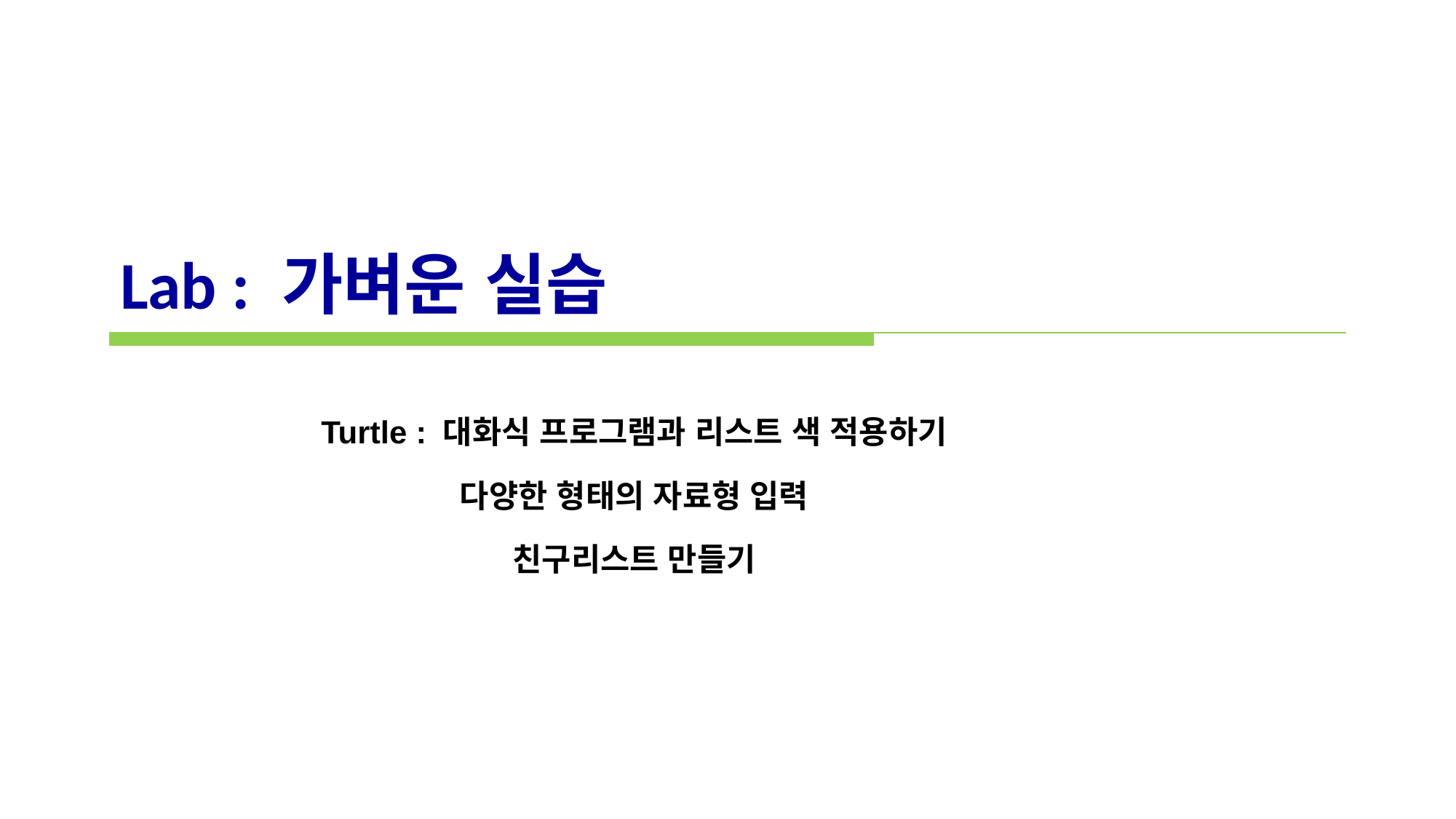

# Lab : 가벼운 실습
Turtle : 대화식 프로그램과 리스트 색 적용하기
다양한 형태의 자료형 입력
친구리스트 만들기